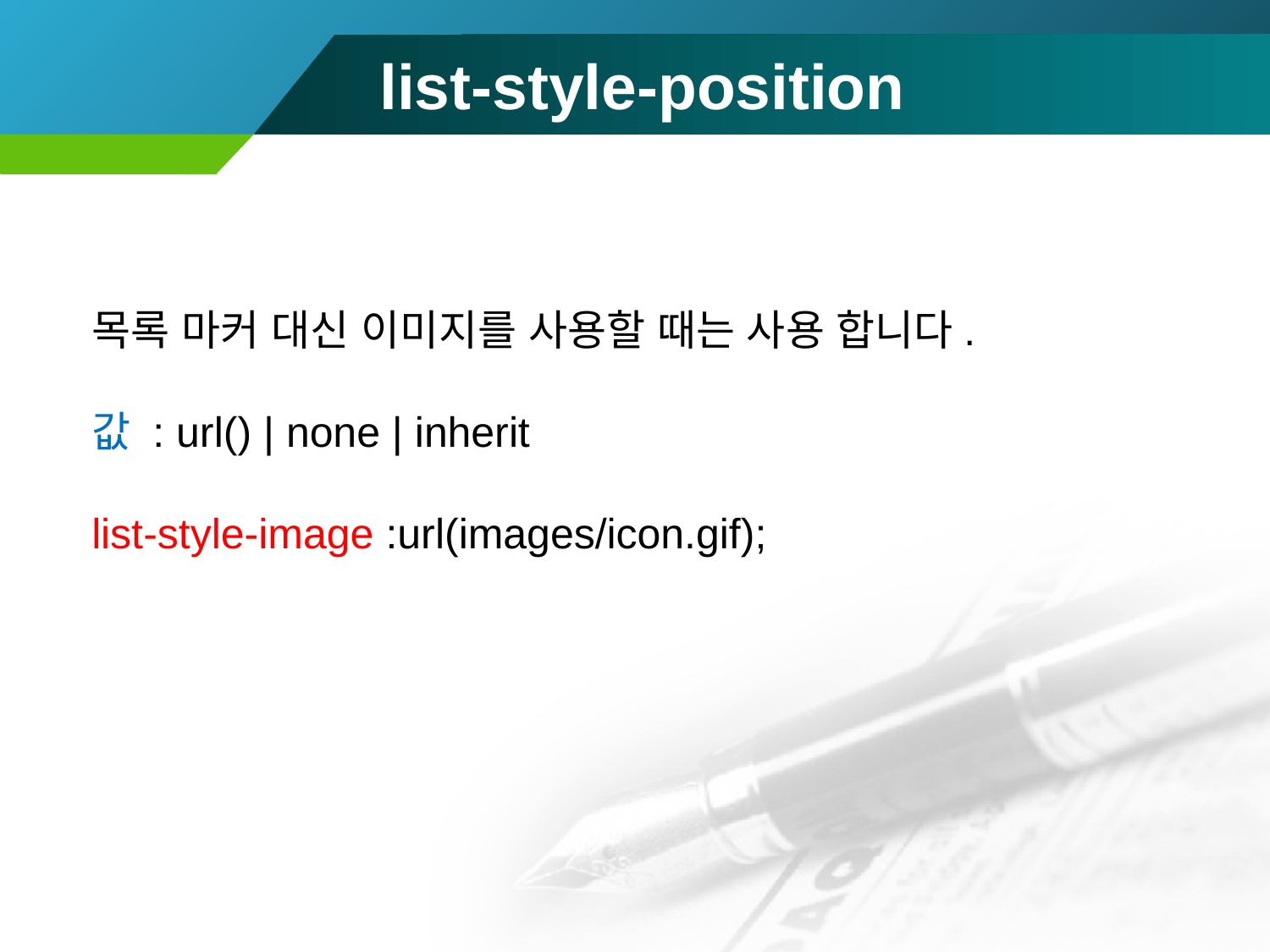

# list-style-position
목록 마커 대신 이미지를 사용할 때는 사용 합니다.

값 : url() | none | inherit

list-style-image :url(images/icon.gif);